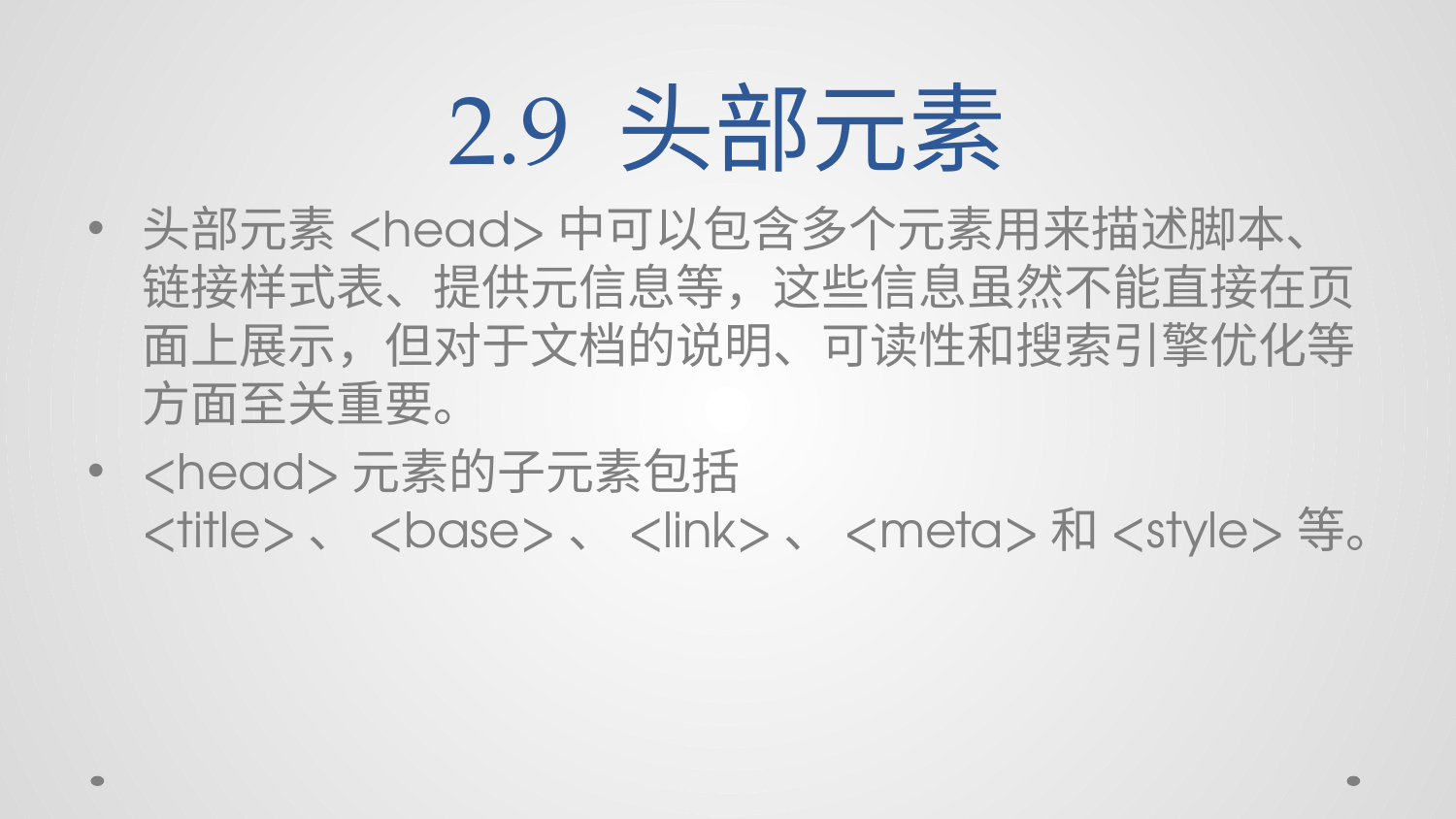

# 2.9 头部元素
头部元素<head>中可以包含多个元素用来描述脚本、链接样式表、提供元信息等，这些信息虽然不能直接在页面上展示，但对于文档的说明、可读性和搜索引擎优化等方面至关重要。
<head>元素的子元素包括<title>、<base>、<link>、<meta>和<style>等。